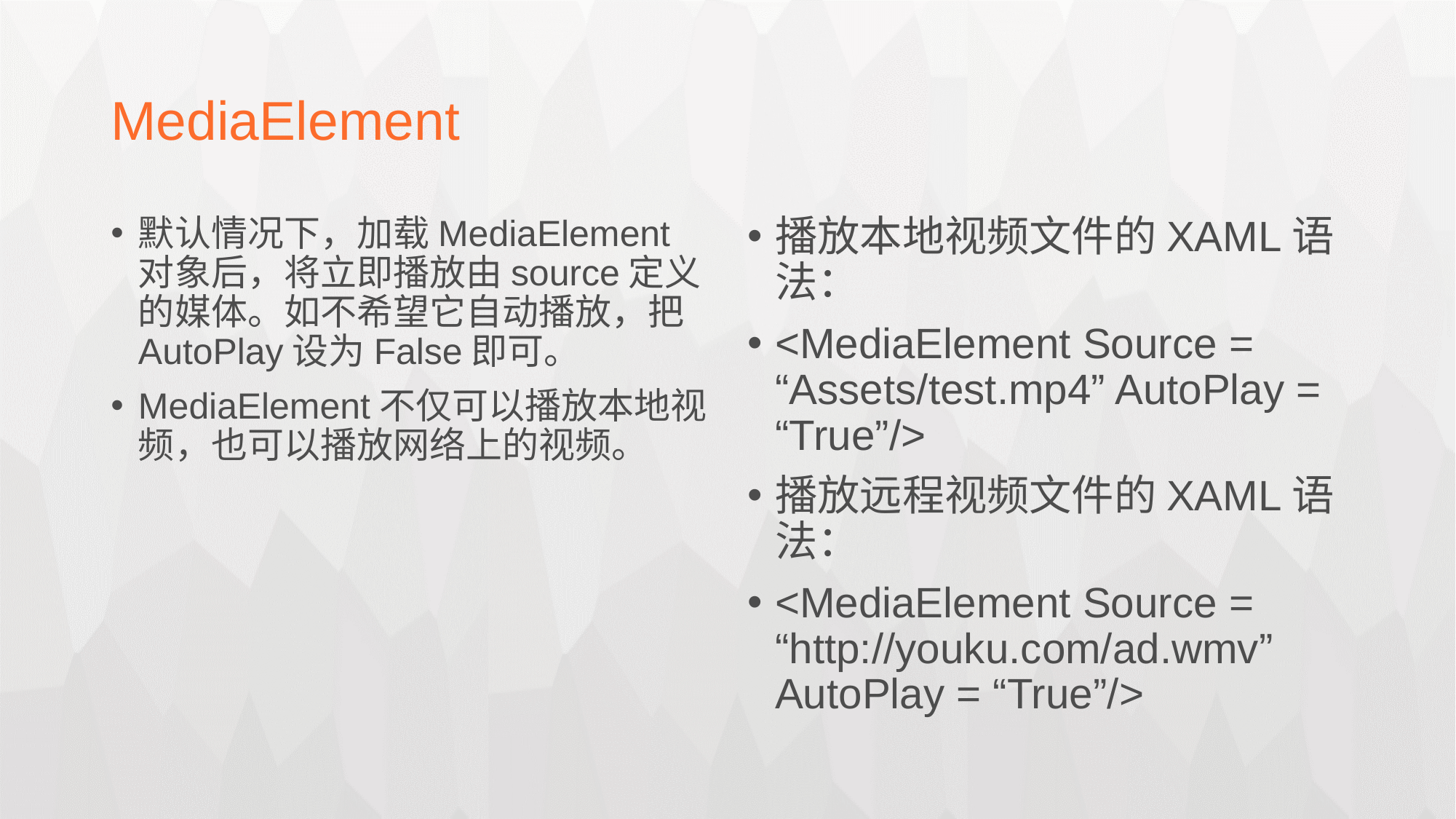

MediaElement
默认情况下，加载MediaElement对象后，将立即播放由source定义的媒体。如不希望它自动播放，把AutoPlay设为False即可。
MediaElement不仅可以播放本地视频，也可以播放网络上的视频。
播放本地视频文件的XAML语法：
<MediaElement Source = “Assets/test.mp4” AutoPlay = “True”/>
播放远程视频文件的XAML语法：
<MediaElement Source = “http://youku.com/ad.wmv” AutoPlay = “True”/>